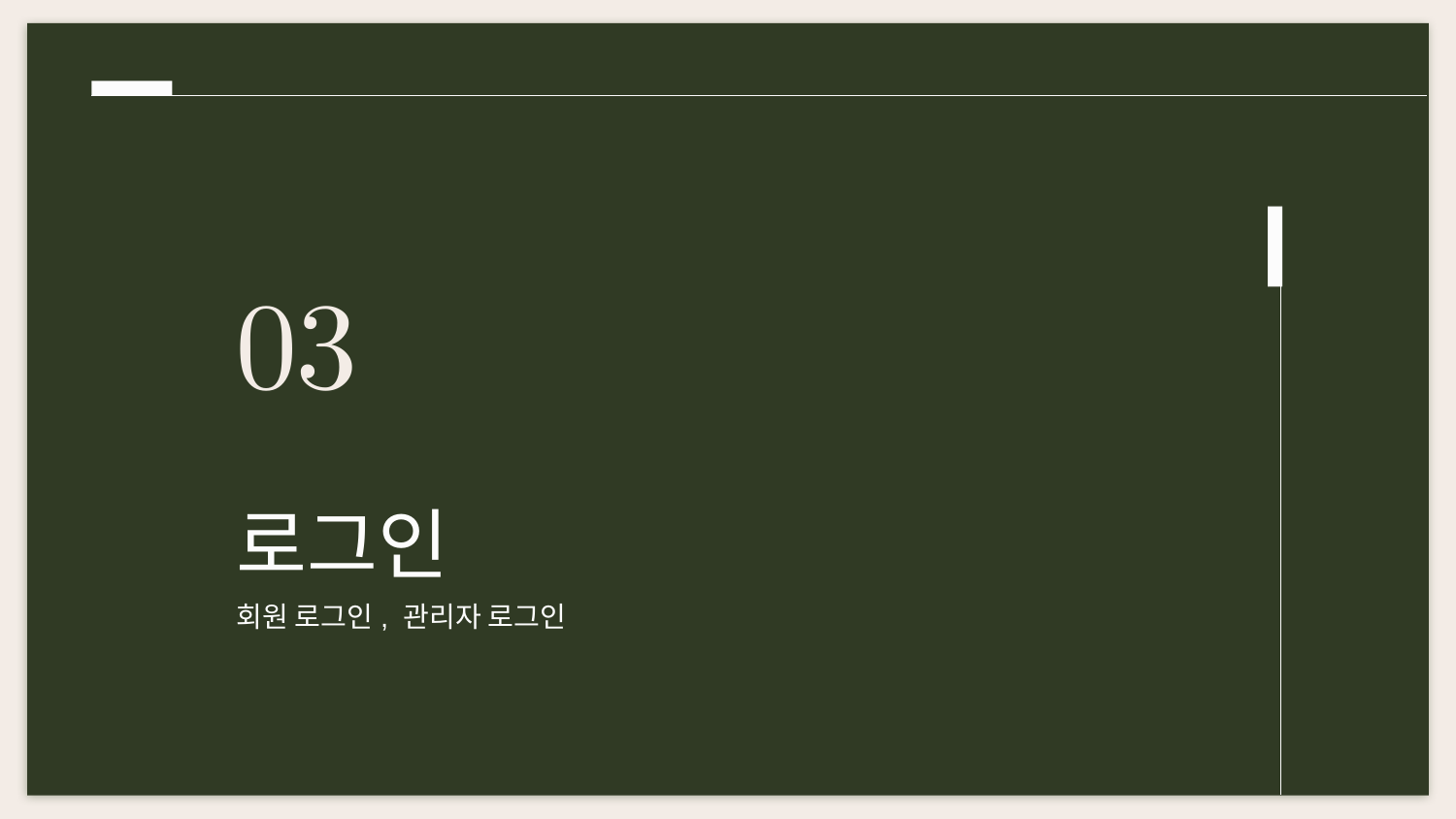

03
# 로그인
회원 로그인, 관리자 로그인